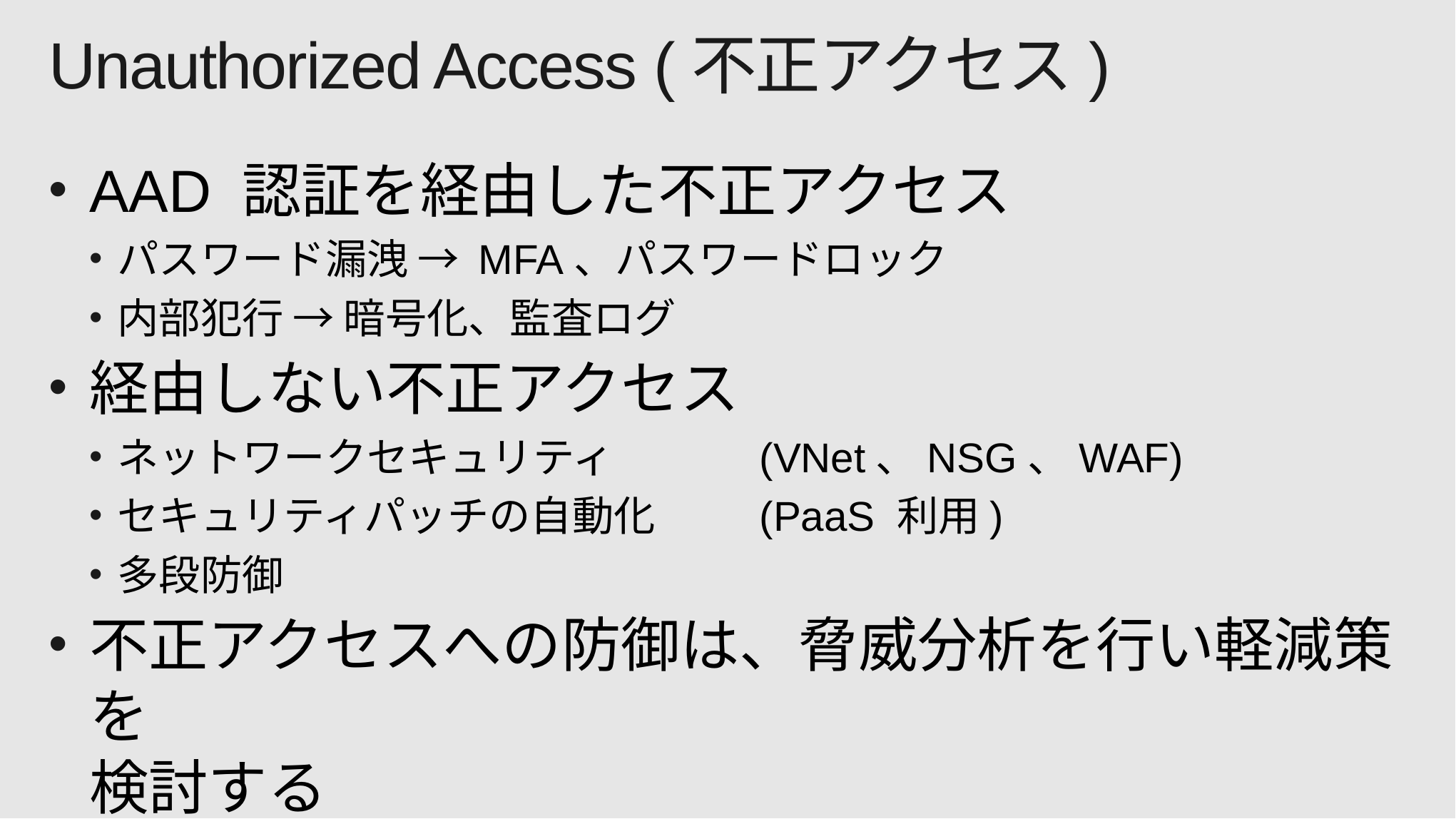

# Unauthorized Access (不正アクセス)
AAD 認証を経由した不正アクセス
パスワード漏洩 → MFA、パスワードロック
内部犯行 → 暗号化、監査ログ
経由しない不正アクセス
ネットワークセキュリティ		(VNet、NSG、WAF)
セキュリティパッチの自動化	(PaaS 利用)
多段防御
不正アクセスへの防御は、脅威分析を行い軽減策を
検討する